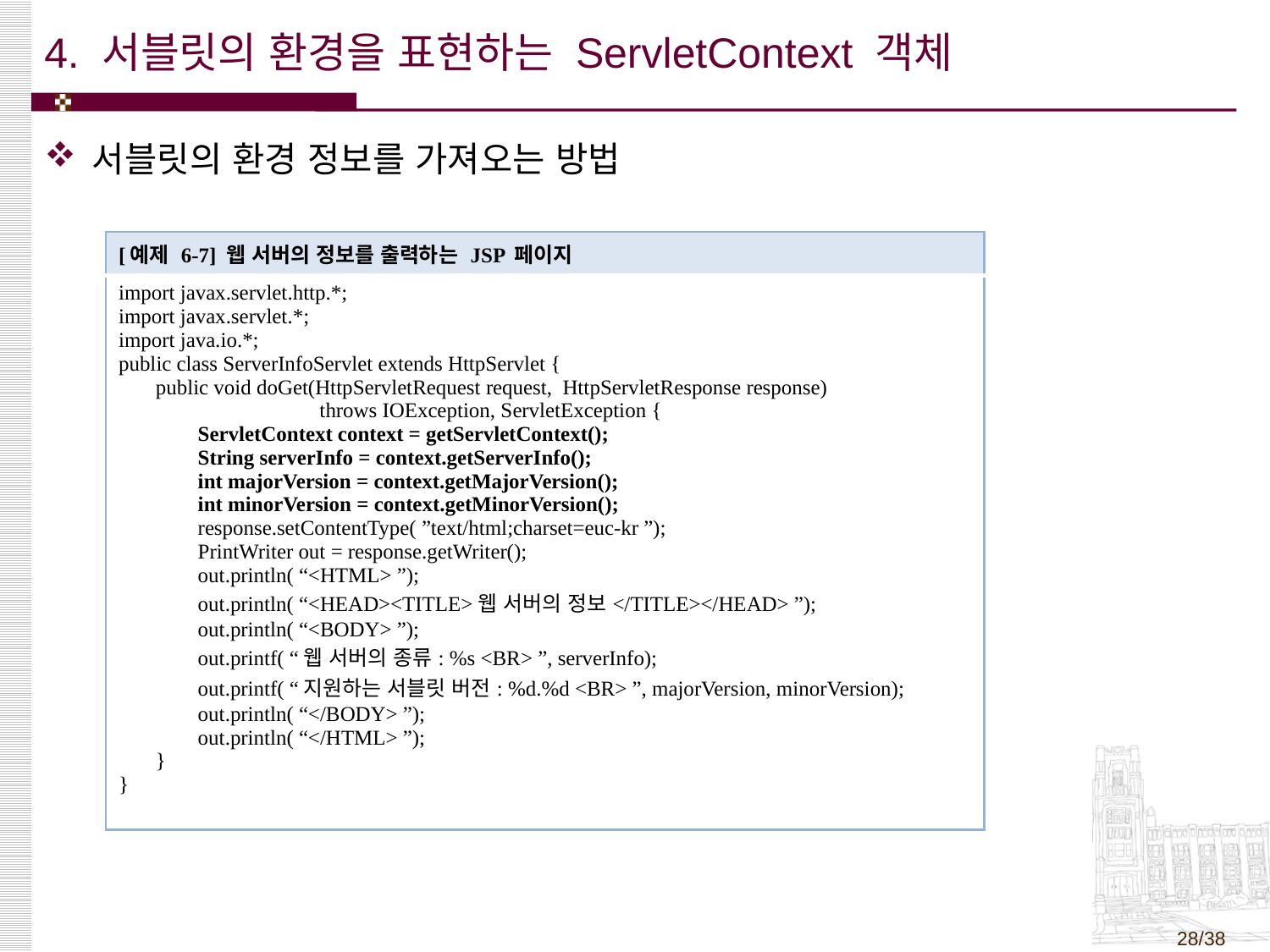

# 4. 서블릿의 환경을 표현하는 ServletContext 객체
서블릿의 환경 정보를 가져오는 방법

| [예제 6-7] 웹 서버의 정보를 출력하는 JSP 페이지 |
| --- |
| import javax.servlet.http.\*; import javax.servlet.\*; import java.io.\*; public class ServerInfoServlet extends HttpServlet { public void doGet(HttpServletRequest request, HttpServletResponse response) throws IOException, ServletException { ServletContext context = getServletContext(); String serverInfo = context.getServerInfo(); int majorVersion = context.getMajorVersion(); int minorVersion = context.getMinorVersion(); response.setContentType( ”text/html;charset=euc-kr ”); PrintWriter out = response.getWriter(); out.println( “<HTML> ”); out.println( “<HEAD><TITLE>웹 서버의 정보</TITLE></HEAD> ”); out.println( “<BODY> ”); out.printf( “웹 서버의 종류: %s <BR> ”, serverInfo); out.printf( “지원하는 서블릿 버전: %d.%d <BR> ”, majorVersion, minorVersion); out.println( “</BODY> ”); out.println( “</HTML> ”); } } |